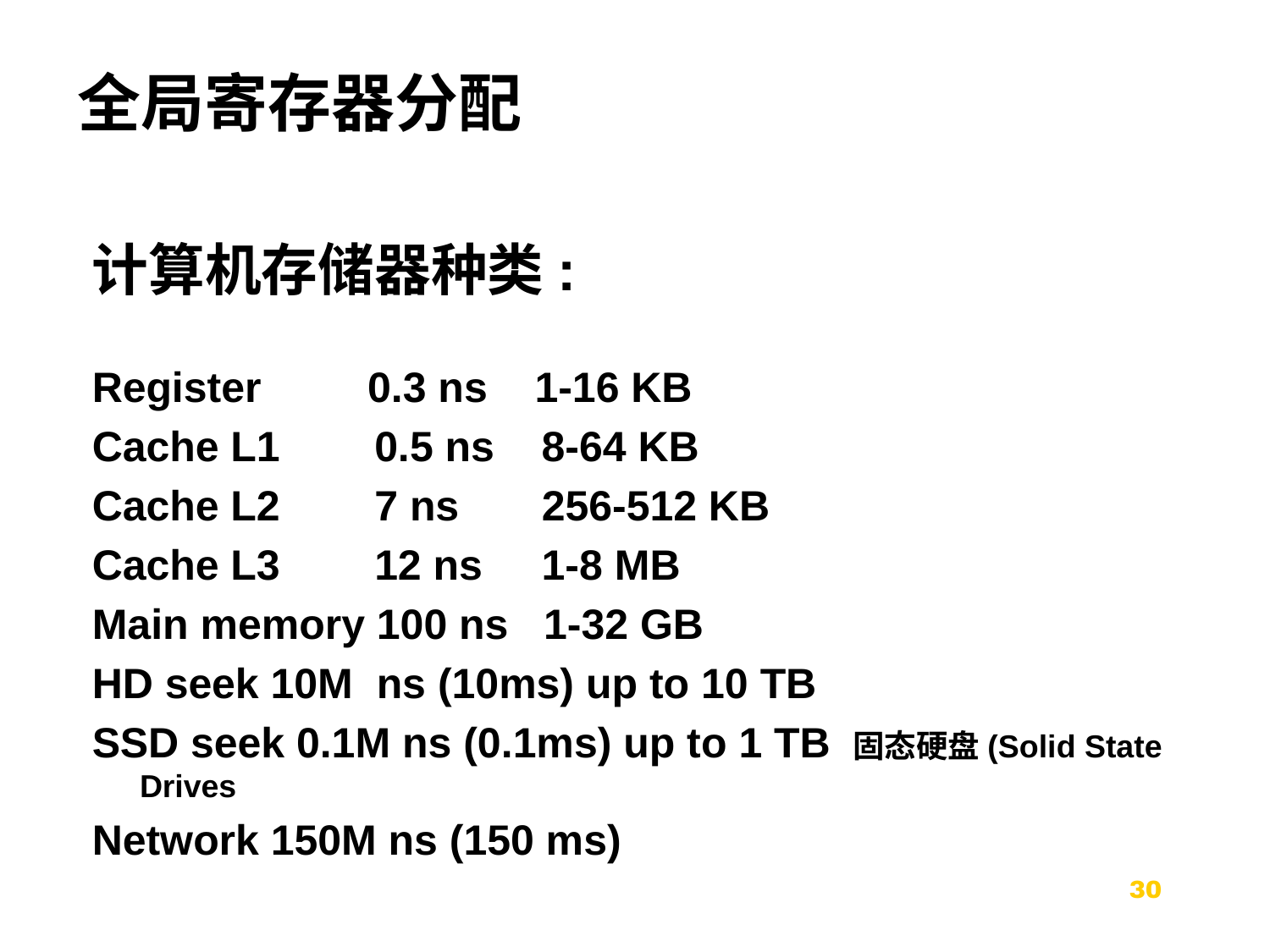

全局寄存器分配
计算机存储器种类:

Register         0.3 ns    1-16 KB
Cache L1        0.5 ns    8-64 KB
Cache L2        7 ns       256-512 KB
Cache L3        12 ns     1-8 MB
Main memory 100 ns   1-32 GB
HD seek 10M  ns (10ms) up to 10 TB
SSD seek 0.1M ns (0.1ms) up to 1 TB 固态硬盘(Solid State Drives
Network 150M ns (150 ms)

30